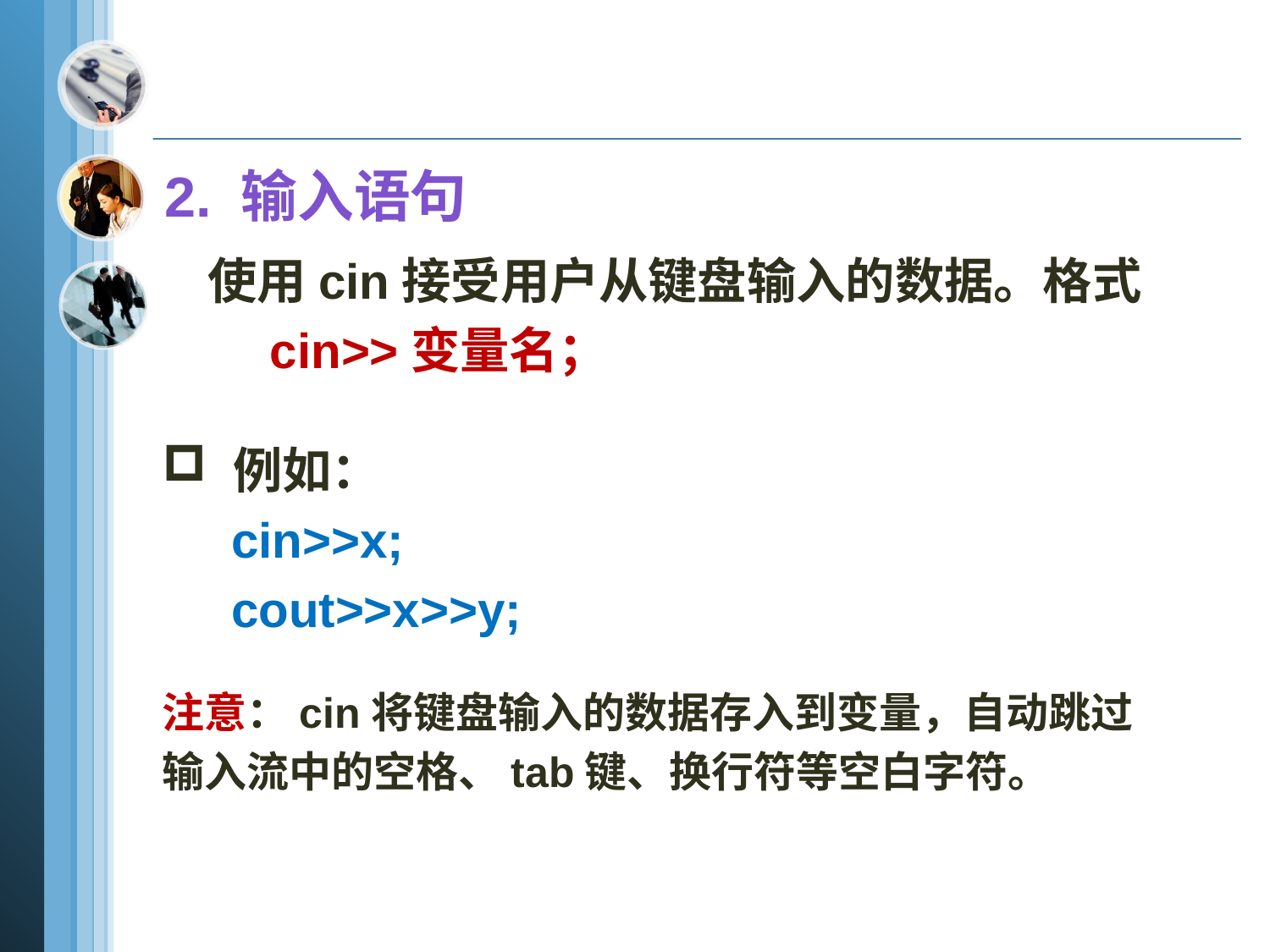

2. 输入语句

  使用cin接受用户从键盘输入的数据。格式
       cin>>变量名；
 例如：
     cin>>x;
     cout>>x>>y;

注意：cin将键盘输入的数据存入到变量，自动跳过
输入流中的空格、tab键、换行符等空白字符。